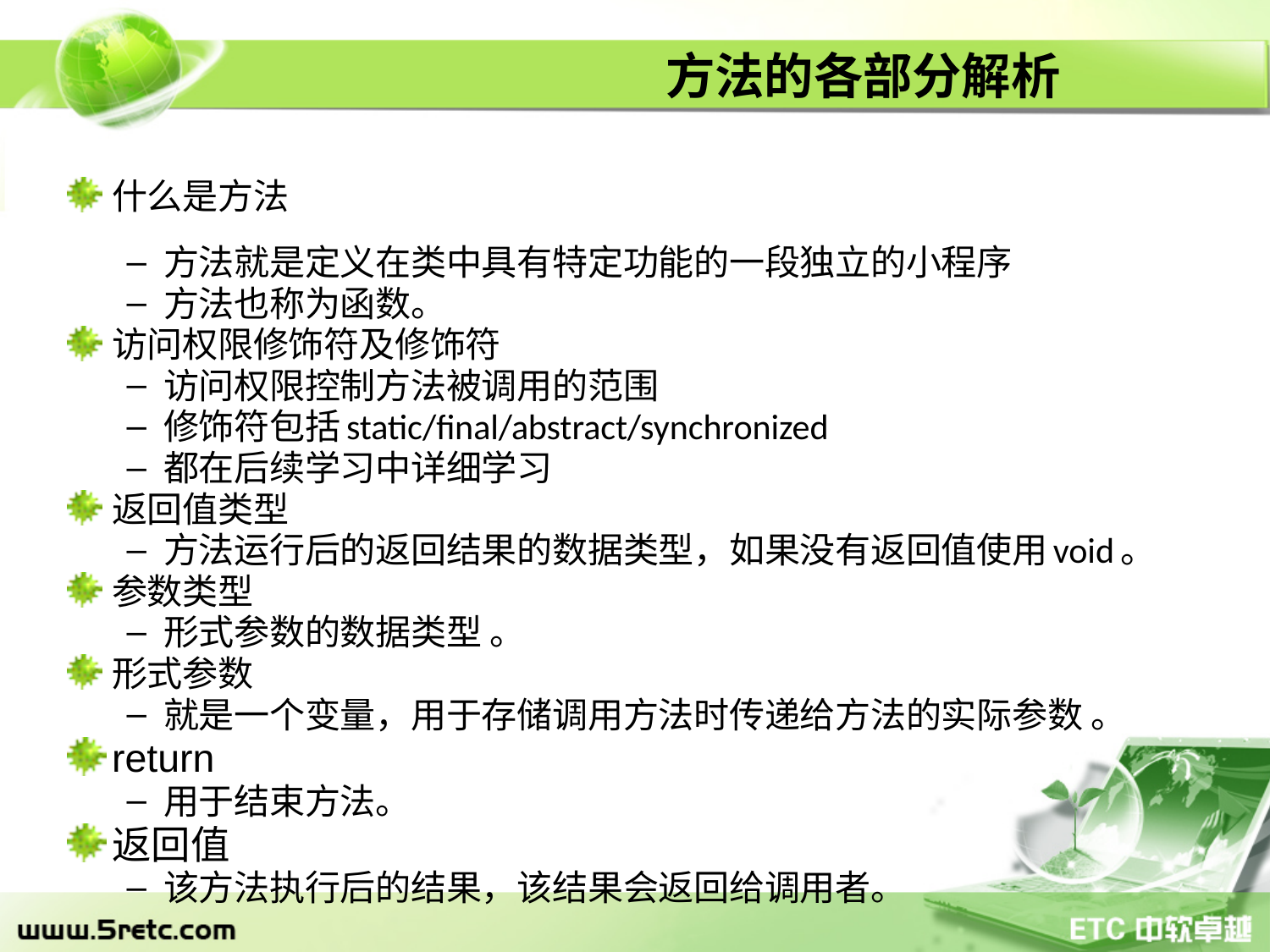

# 方法的各部分解析

什么是方法
方法就是定义在类中具有特定功能的一段独立的小程序
方法也称为函数。
访问权限修饰符及修饰符
访问权限控制方法被调用的范围
修饰符包括static/final/abstract/synchronized
都在后续学习中详细学习
返回值类型
方法运行后的返回结果的数据类型，如果没有返回值使用void。
参数类型
形式参数的数据类型 。
形式参数
就是一个变量，用于存储调用方法时传递给方法的实际参数 。
return
用于结束方法。
返回值
该方法执行后的结果，该结果会返回给调用者。